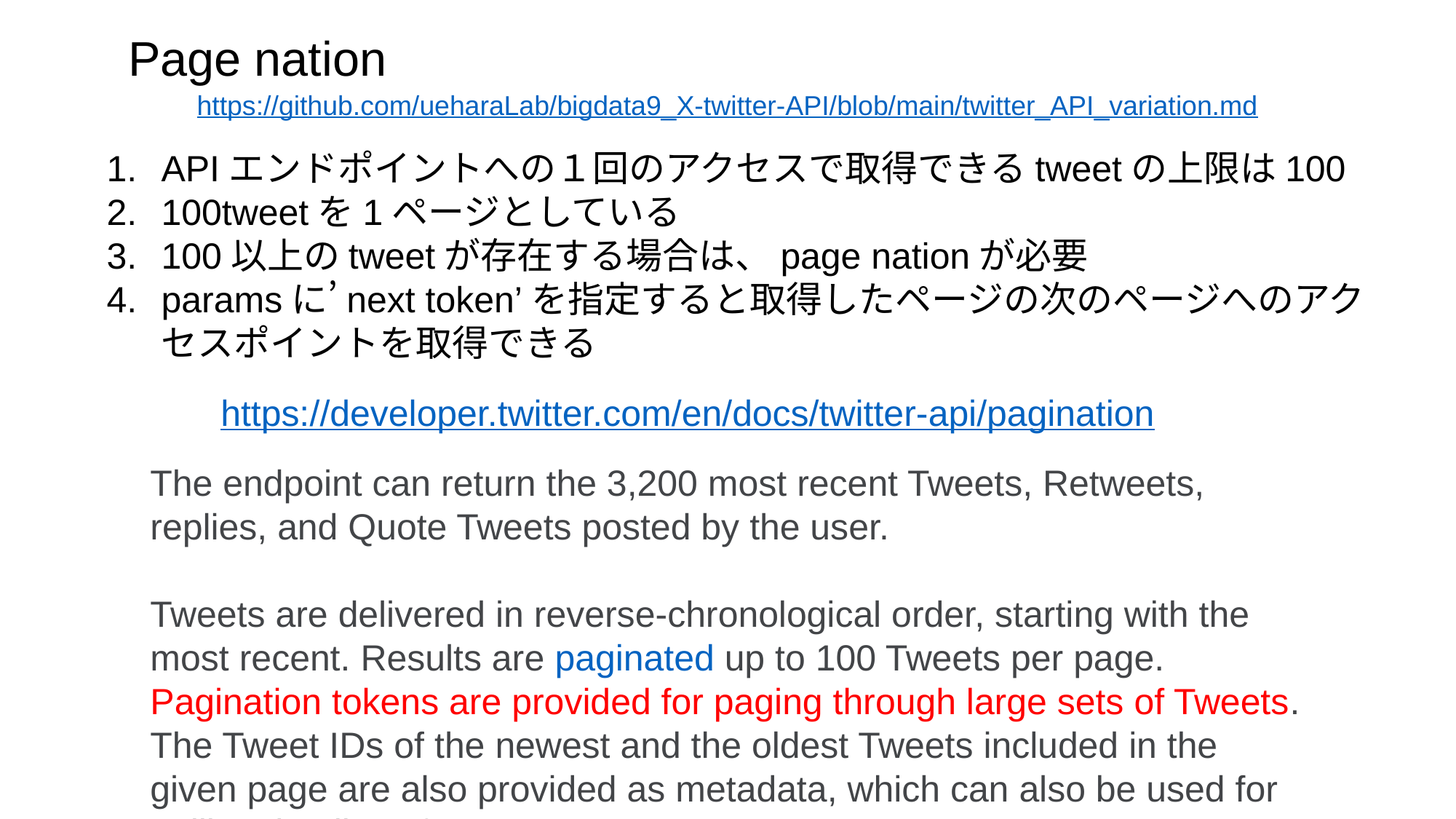

Page nation
https://github.com/ueharaLab/bigdata9_X-twitter-API/blob/main/twitter_API_variation.md
APIエンドポイントへの１回のアクセスで取得できるtweetの上限は100
100tweetを1ページとしている
100以上のtweetが存在する場合は、page nationが必要
paramsに’next token’を指定すると取得したページの次のページへのアクセスポイントを取得できる
https://developer.twitter.com/en/docs/twitter-api/pagination

The endpoint can return the 3,200 most recent Tweets, Retweets, replies, and Quote Tweets posted by the user.

Tweets are delivered in reverse-chronological order, starting with the most recent. Results are paginated up to 100 Tweets per page. Pagination tokens are provided for paging through large sets of Tweets. The Tweet IDs of the newest and the oldest Tweets included in the given page are also provided as metadata, which can also be used for polling timelines for recent Tweets.